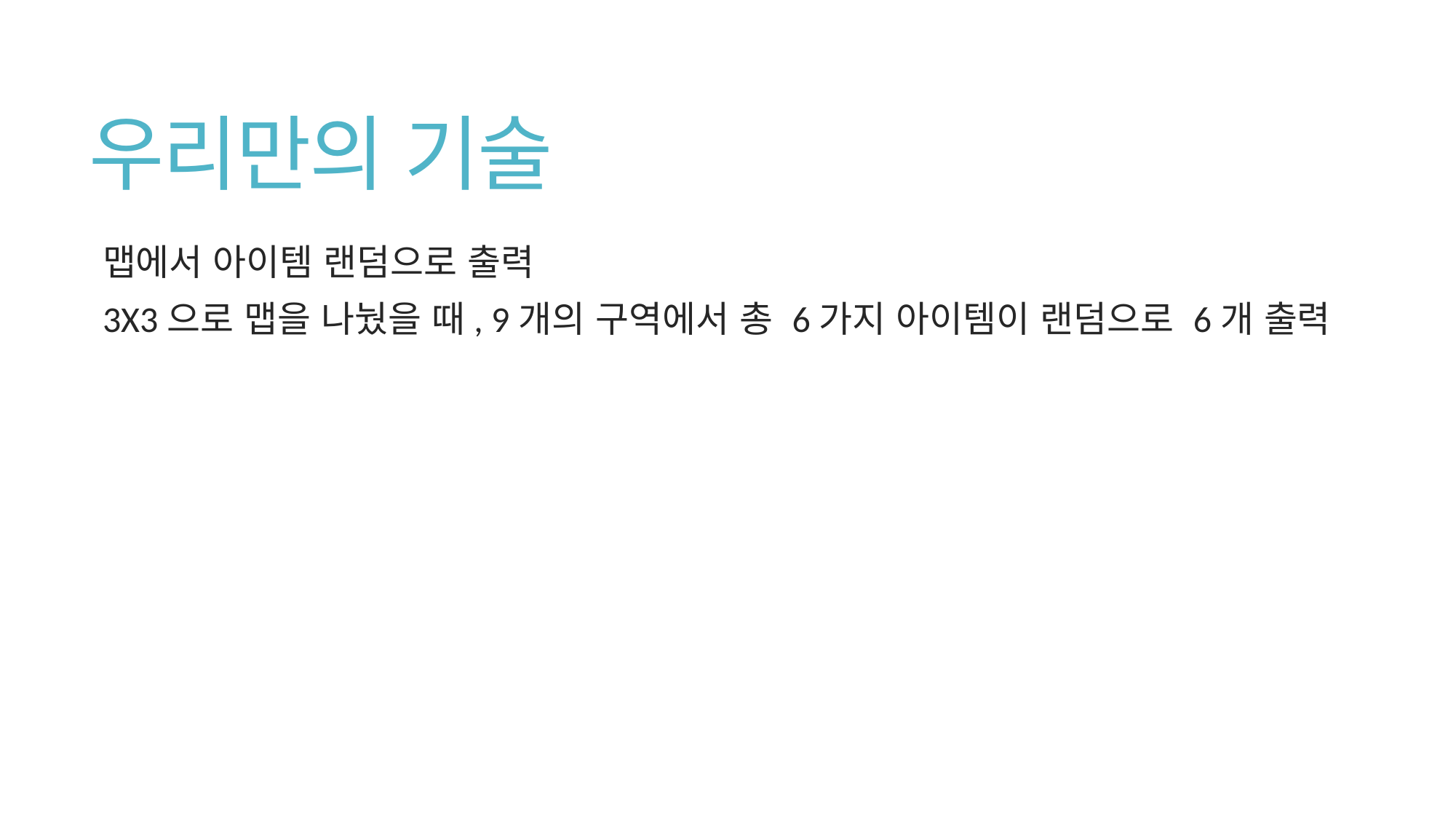

# 우리만의 기술
맵에서 아이템 랜덤으로 출력
3X3으로 맵을 나눴을 때, 9개의 구역에서 총 6가지 아이템이 랜덤으로 6개 출력